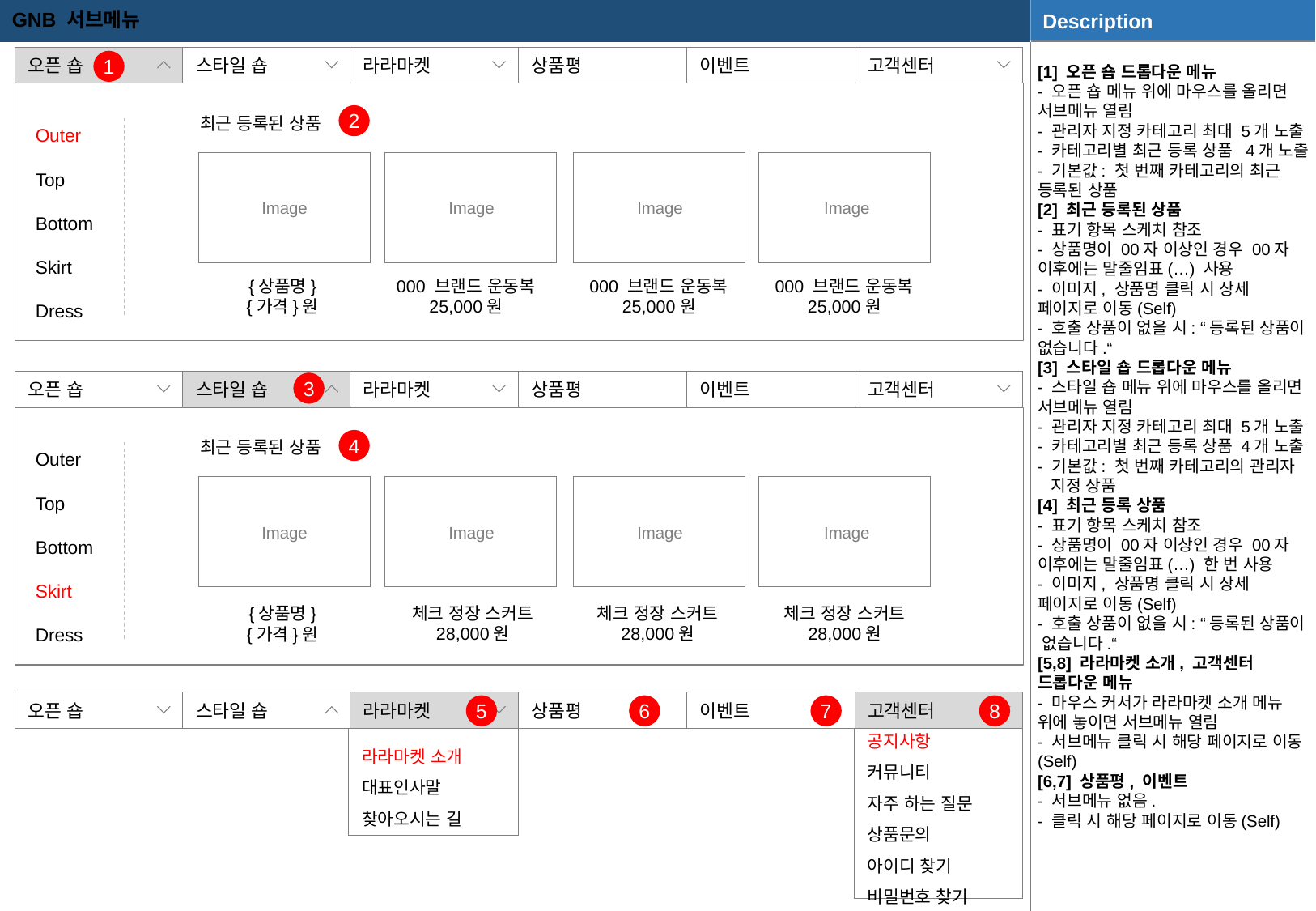

GNB 서브메뉴

[1] 오픈 숍 드롭다운 메뉴
- 오픈 숍 메뉴 위에 마우스를 올리면 서브메뉴 열림
- 관리자 지정 카테고리 최대 5개 노출
- 카테고리별 최근 등록 상품  4개 노출
- 기본값: 첫 번째 카테고리의 최근 등록된 상품
[2] 최근 등록된 상품
- 표기 항목 스케치 참조
- 상품명이 00자 이상인 경우 00자 이후에는 말줄임표(…) 사용
- 이미지, 상품명 클릭 시 상세 페이지로 이동(Self)
- 호출 상품이 없을 시: “등록된 상품이 없습니다.“
[3] 스타일 숍 드롭다운 메뉴
- 스타일 숍 메뉴 위에 마우스를 올리면 서브메뉴 열림
- 관리자 지정 카테고리 최대 5개 노출
- 카테고리별 최근 등록 상품 4개 노출
- 기본값: 첫 번째 카테고리의 관리자
  지정 상품
[4] 최근 등록 상품
- 표기 항목 스케치 참조
- 상품명이 00자 이상인 경우 00자 이후에는 말줄임표(…) 한 번 사용
- 이미지, 상품명 클릭 시 상세 페이지로 이동(Self)
- 호출 상품이 없을 시: “등록된 상품이  없습니다.“
[5,8] 라라마켓 소개, 고객센터 드롭다운 메뉴
- 마우스 커서가 라라마켓 소개 메뉴 위에 놓이면 서브메뉴 열림
- 서브메뉴 클릭 시 해당 페이지로 이동(Self)
[6,7] 상품평, 이벤트
- 서브메뉴 없음.
- 클릭 시 해당 페이지로 이동(Self)
오픈 숍

스타일 숍

라라마켓

상품평
이벤트
고객센터

1

Outer
Top
Bottom
Skirt
Dress
2
최근 등록된 상품
|  |
| --- |
|  |
| --- |
|  |
| --- |
|  |
| --- |
Image
Image
Image
Image
{상품명}
{가격}원
000 브랜드 운동복
25,000원
000 브랜드 운동복
25,000원
000 브랜드 운동복
25,000원
오픈 숍

스타일 숍

라라마켓

상품평
이벤트
고객센터

3

Outer
Top
Bottom
Skirt
Dress
4
최근 등록된 상품
|  |
| --- |
|  |
| --- |
|  |
| --- |
|  |
| --- |
Image
Image
Image
Image
체크 정장 스커트
28,000원
체크 정장 스커트
28,000원
체크 정장 스커트
28,000원
{상품명}
{가격}원
오픈 숍

스타일 숍

라라마켓

상품평
이벤트
고객센터

5
6
7
8
라라마켓 소개
대표인사말
찾아오시는 길
공지사항
커뮤니티
자주 하는 질문
상품문의
아이디 찾기
비밀번호 찾기